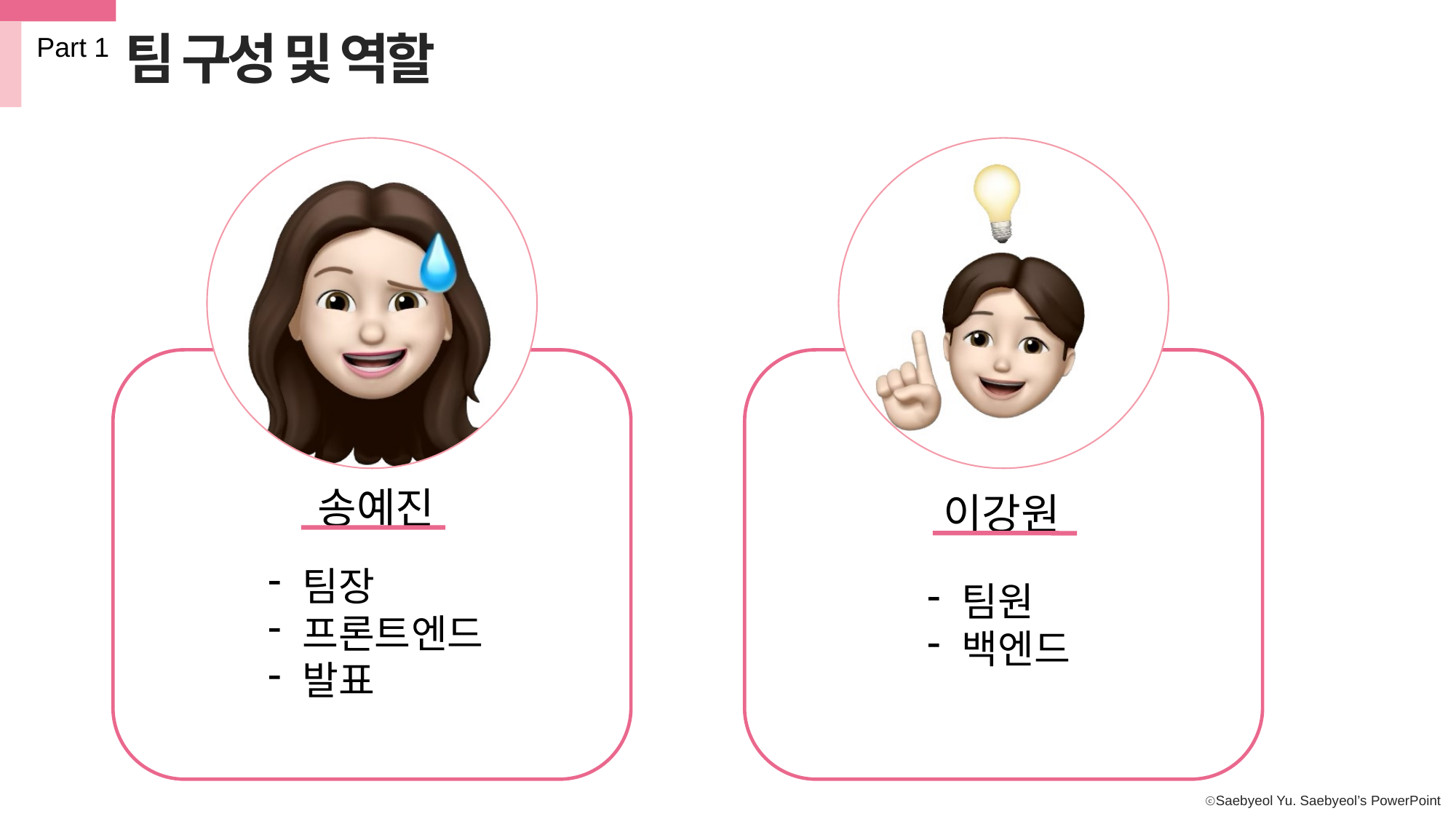

팀 구성 및 역할

Part 1

송예진
이강원
팀장
프론트엔드
발표
팀원
백엔드